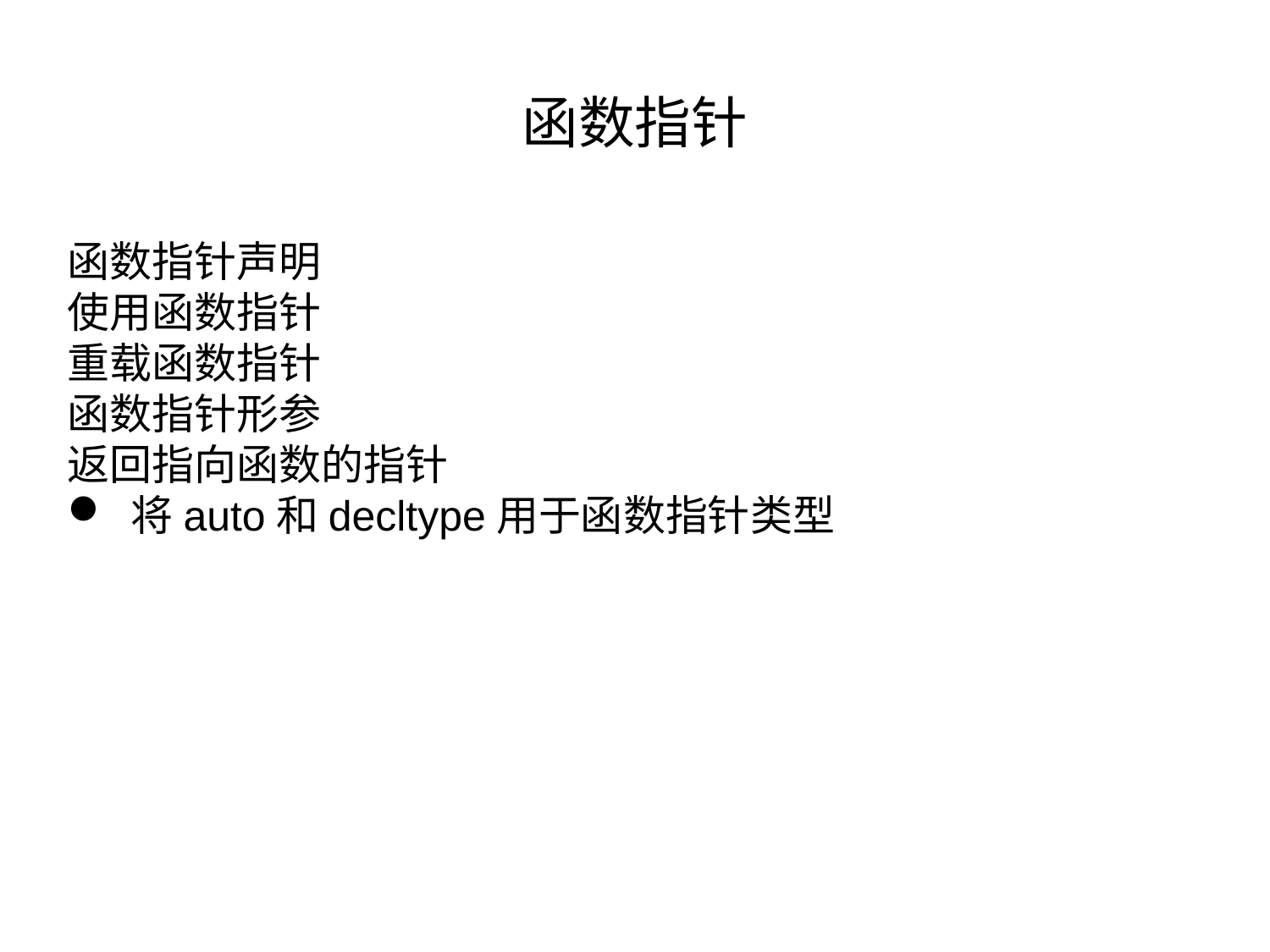

函数指针
函数指针声明
使用函数指针
重载函数指针
函数指针形参
返回指向函数的指针
将auto和decltype用于函数指针类型